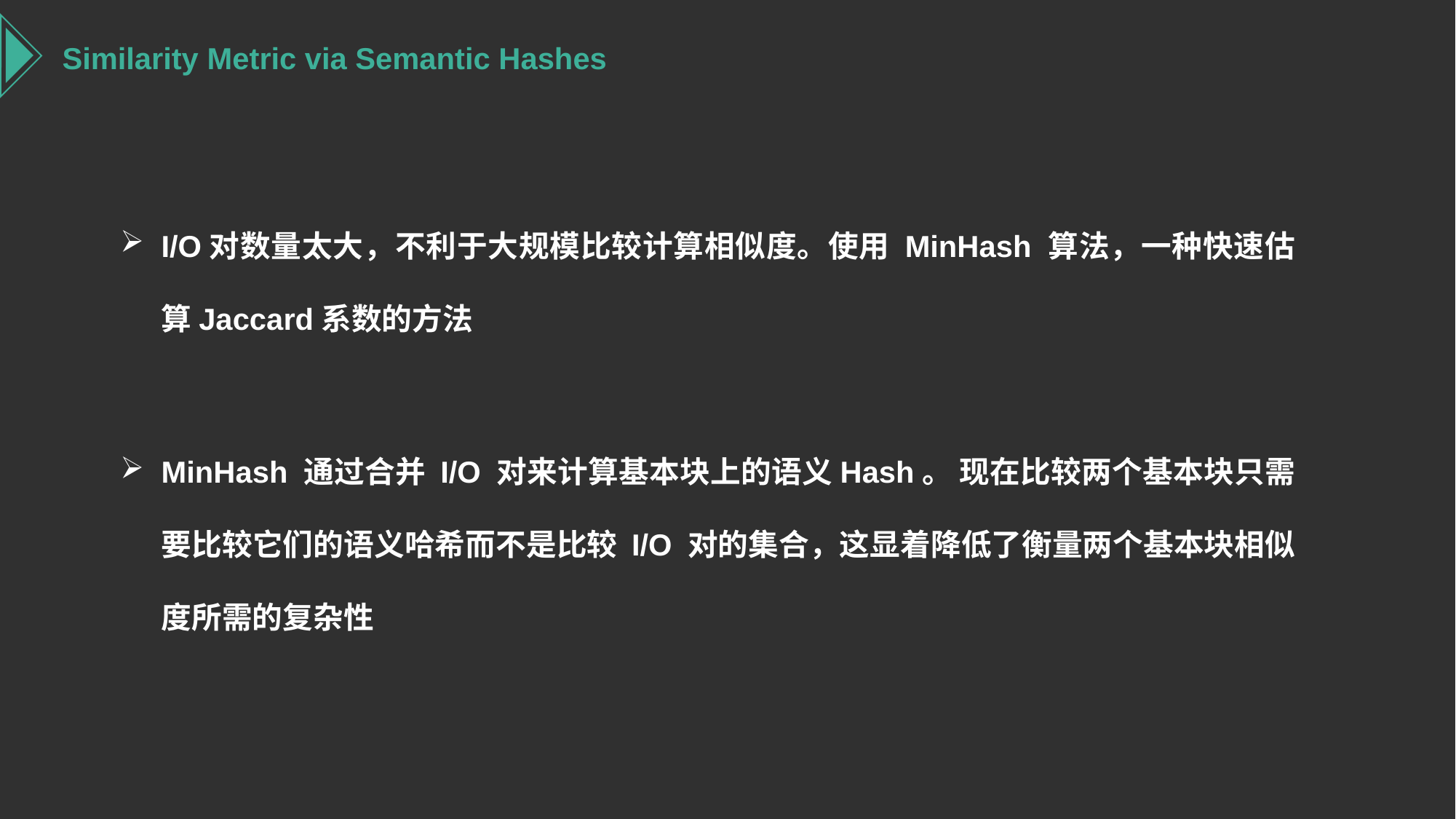

Similarity Metric via Semantic Hashes

I/O对数量太大，不利于大规模比较计算相似度。使用 MinHash 算法，一种快速估算Jaccard系数的方法

MinHash 通过合并 I/O 对来计算基本块上的语义Hash。 现在比较两个基本块只需要比较它们的语义哈希而不是比较 I/O 对的集合，这显着降低了衡量两个基本块相似度所需的复杂性